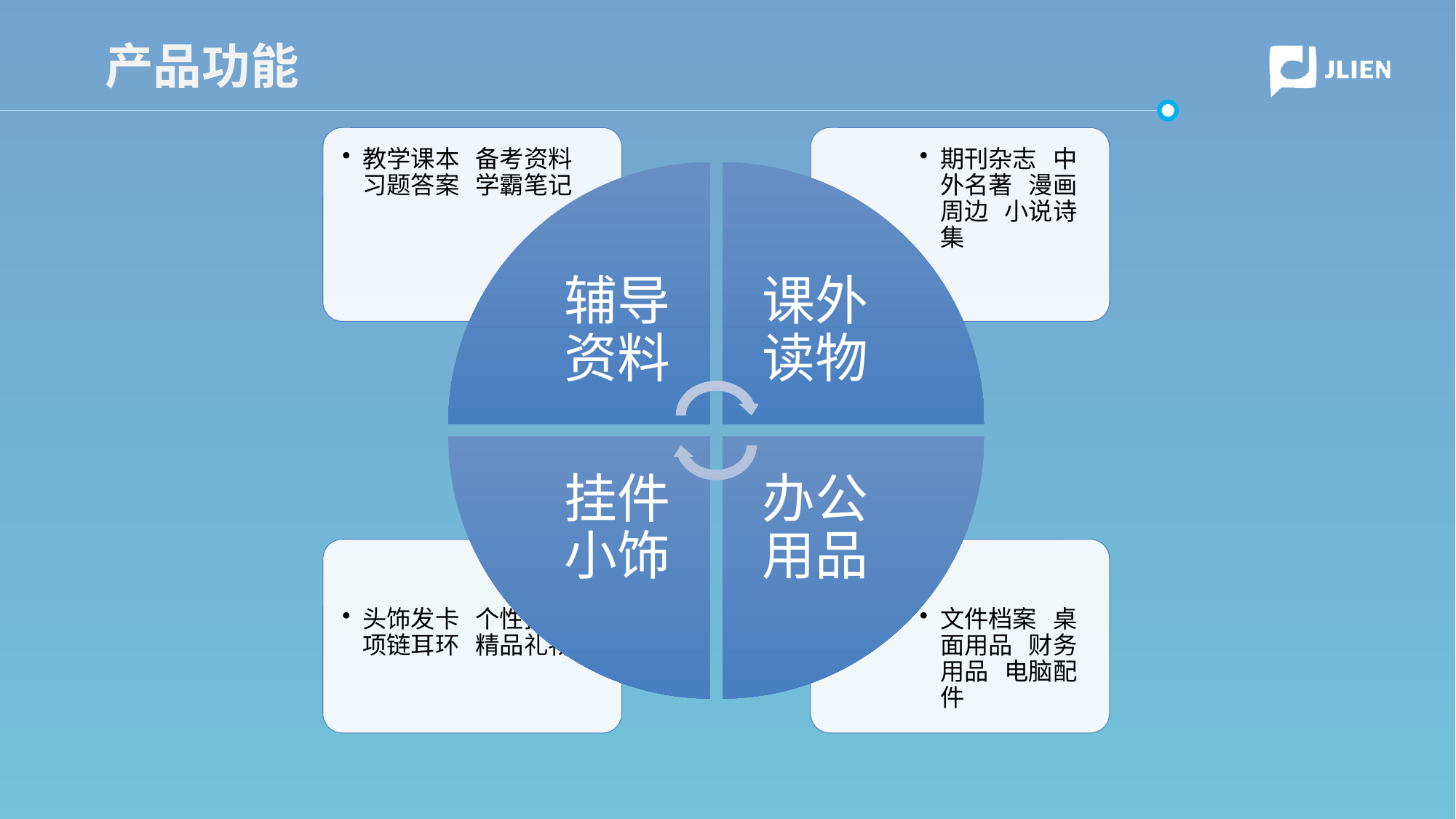

产品功能
文件档案   桌面用品   财务用品   电脑配件
头饰发卡   个性挂件    项链耳环   精品礼物
期刊杂志   中外名著   漫画周边   小说诗集
教学课本   备考资料   习题答案   学霸笔记
辅导资料
课外读物
办公用品
挂件小饰